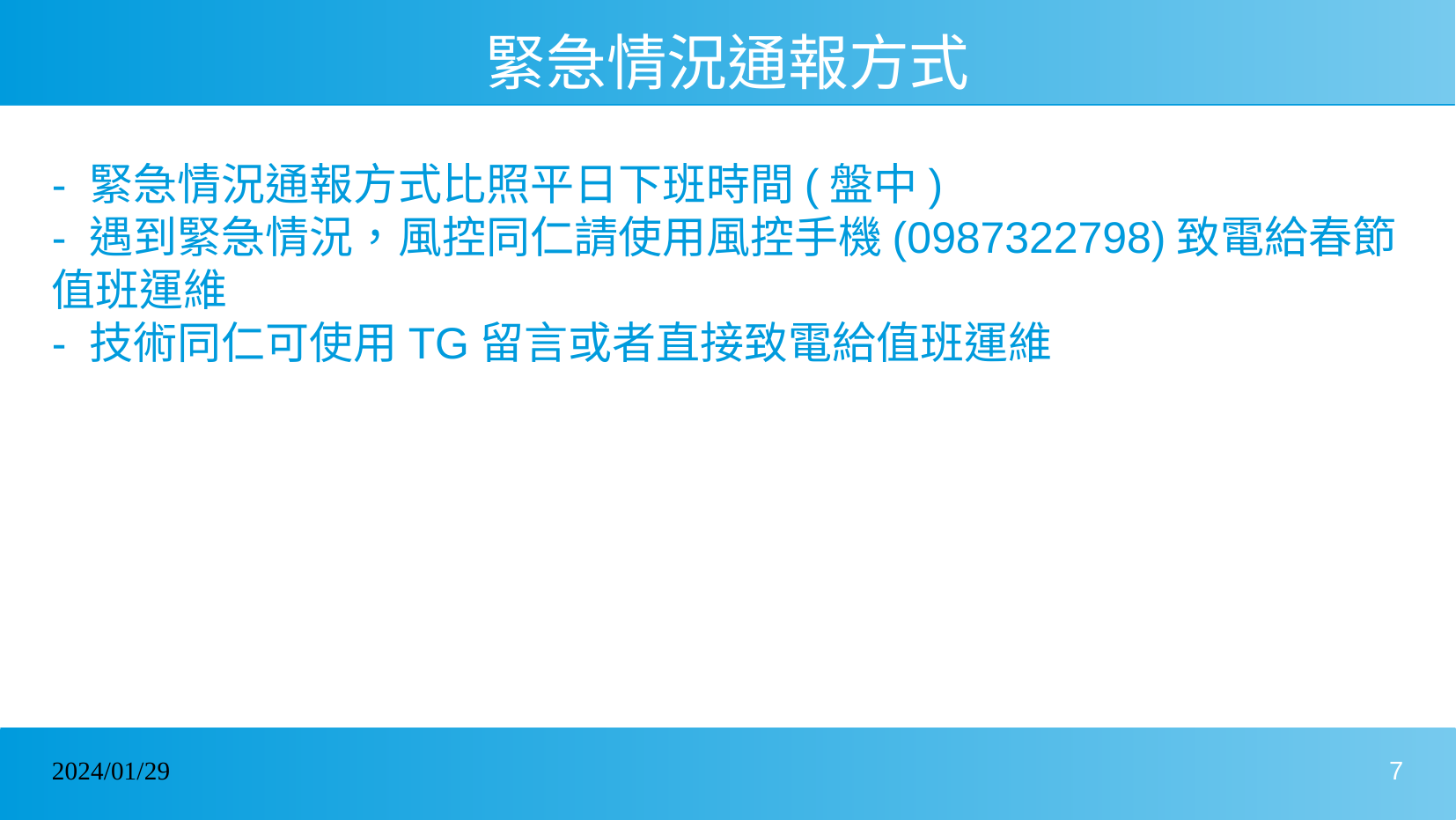

# 緊急情況通報方式
- 緊急情況通報方式比照平日下班時間(盤中)
- 遇到緊急情況，風控同仁請使用風控手機(0987322798)致電給春節值班運維
- 技術同仁可使用TG留言或者直接致電給值班運維

2024/01/29
7